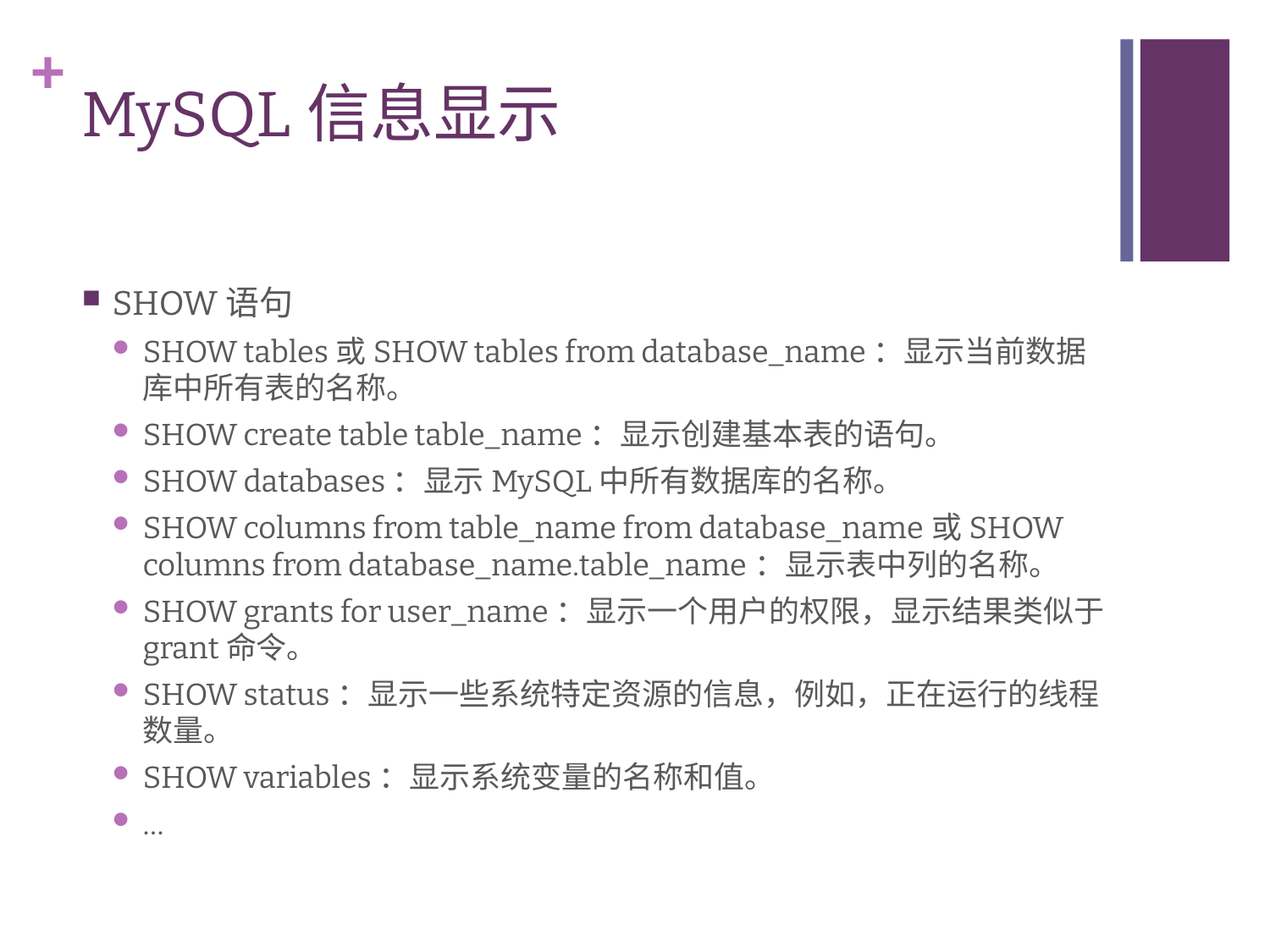

# MySQL信息显示
SHOW语句
SHOW tables或SHOW tables from database_name：显示当前数据库中所有表的名称。
SHOW create table table_name：显示创建基本表的语句。
SHOW databases：显示MySQL中所有数据库的名称。
SHOW columns from table_name from database_name或SHOW columns from database_name.table_name：显示表中列的名称。
SHOW grants for user_name：显示一个用户的权限，显示结果类似于grant命令。
SHOW status：显示一些系统特定资源的信息，例如，正在运行的线程数量。
SHOW variables：显示系统变量的名称和值。
…